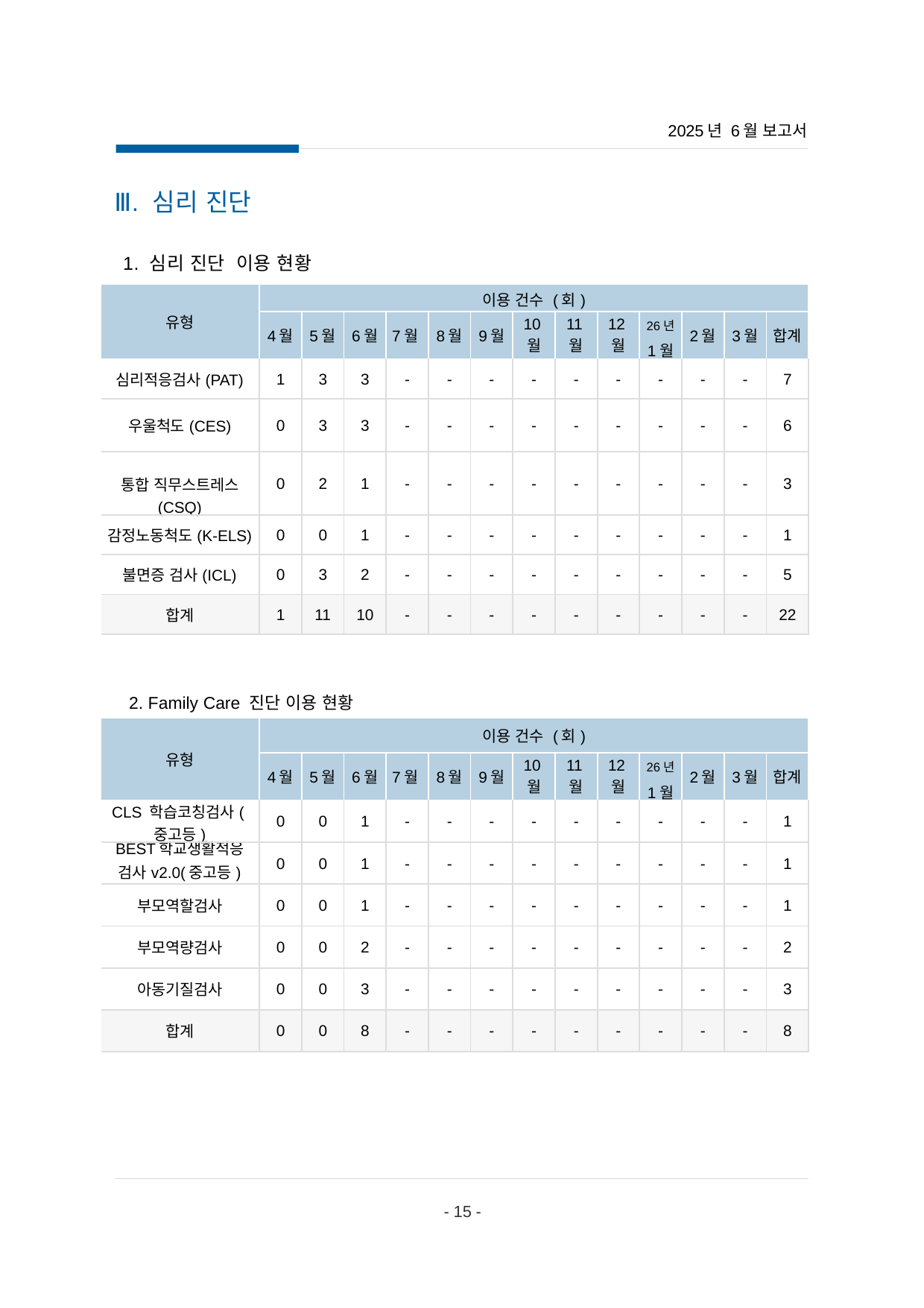

2025년 6월 보고서

Ⅲ. 심리 진단
 1. 심리 진단  이용 현황
| 유형 | 이용 건수 (회) |  |  |  |  |  |  |  |  |  |  |  |  |
| --- | --- | --- | --- | --- | --- | --- | --- | --- | --- | --- | --- | --- | --- |
|  | 4월 | 5월 | 6월 | 7월 | 8월 | 9월 | 10월 | 11월 | 12월 | 26년 1월 | 2월 | 3월 | 합계 |
| 심리적응검사(PAT) | 1 | 3 | 3 | - | - | - | - | - | - | - | - | - | 7 |
| 우울척도(CES) | 0 | 3 | 3 | - | - | - | - | - | - | - | - | - | 6 |
| 통합 직무스트레스 (CSQ) | 0 | 2 | 1 | - | - | - | - | - | - | - | - | - | 3 |
| 감정노동척도(K-ELS) | 0 | 0 | 1 | - | - | - | - | - | - | - | - | - | 1 |
| 불면증 검사(ICL) | 0 | 3 | 2 | - | - | - | - | - | - | - | - | - | 5 |
| 합계 | 1 | 11 | 10 | - | - | - | - | - | - | - | - | - | 22 |
2. Family Care 진단 이용 현황
| 유형 | 이용 건수 (회) |  |  |  |  |  |  |  |  |  |  |  |  |
| --- | --- | --- | --- | --- | --- | --- | --- | --- | --- | --- | --- | --- | --- |
|  | 4월 | 5월 | 6월 | 7월 | 8월 | 9월 | 10월 | 11월 | 12월 | 26년 1월 | 2월 | 3월 | 합계 |
| CLS 학습코칭검사(중고등) | 0 | 0 | 1 | - | - | - | - | - | - | - | - | - | 1 |
| BEST학교생활적응 검사v2.0(중고등) | 0 | 0 | 1 | - | - | - | - | - | - | - | - | - | 1 |
| 부모역할검사 | 0 | 0 | 1 | - | - | - | - | - | - | - | - | - | 1 |
| 부모역량검사 | 0 | 0 | 2 | - | - | - | - | - | - | - | - | - | 2 |
| 아동기질검사 | 0 | 0 | 3 | - | - | - | - | - | - | - | - | - | 3 |
| 합계 | 0 | 0 | 8 | - | - | - | - | - | - | - | - | - | 8 |

- 15 -